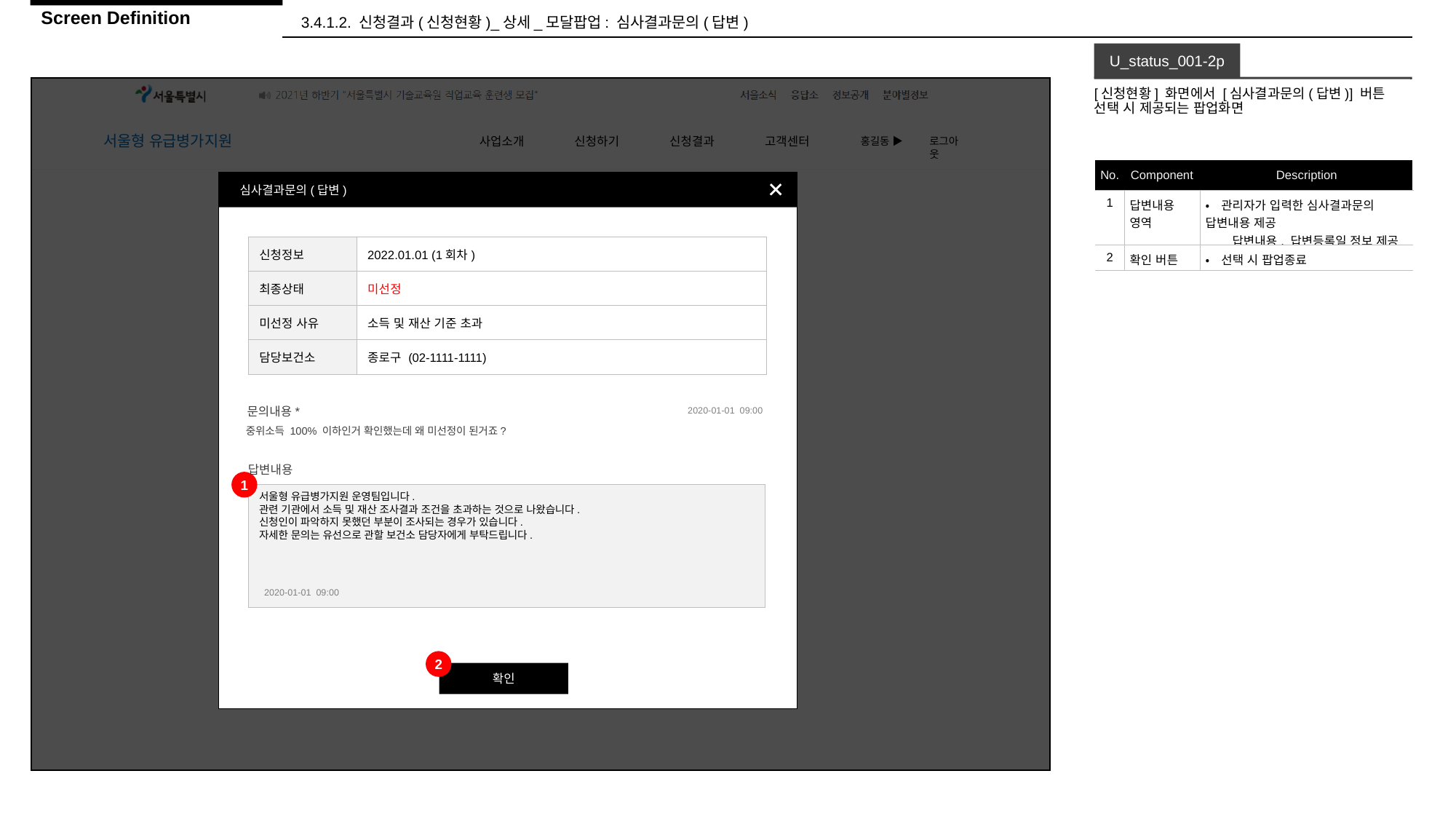

Screen Definition
3.4.1.2. 신청결과(신청현황)_상세_모달팝업: 심사결과문의(답변)
U_status_001-2p

[신청현황] 화면에서 [심사결과문의(답변)] 버튼 선택 시 제공되는 팝업화면
| No. | Component | Description |
| --- | --- | --- |
| 1 | 답변내용 영역 | •관리자가 입력한 심사결과문의 답변내용 제공 \_ 답변내용, 답변등록일 정보 제공 |
| 2 | 확인 버튼 | •선택 시 팝업종료 |

심사결과문의(답변)
| 신청정보 | 2022.01.01 (1회차) |
| --- | --- |
| 최종상태 | 미선정 |
| 미선정 사유 | 소득 및 재산 기준 초과 |
| 담당보건소 | 종로구 (02-1111-1111) |
문의내용*
2020-01-01  09:00
중위소득 100% 이하인거 확인했는데 왜 미선정이 된거죠?
답변내용
1
서울형 유급병가지원 운영팀입니다.
관련 기관에서 소득 및 재산 조사결과 조건을 초과하는 것으로 나왔습니다.
신청인이 파악하지 못했던 부분이 조사되는 경우가 있습니다.
자세한 문의는 유선으로 관할 보건소 담당자에게 부탁드립니다.
2020-01-01  09:00
2
확인